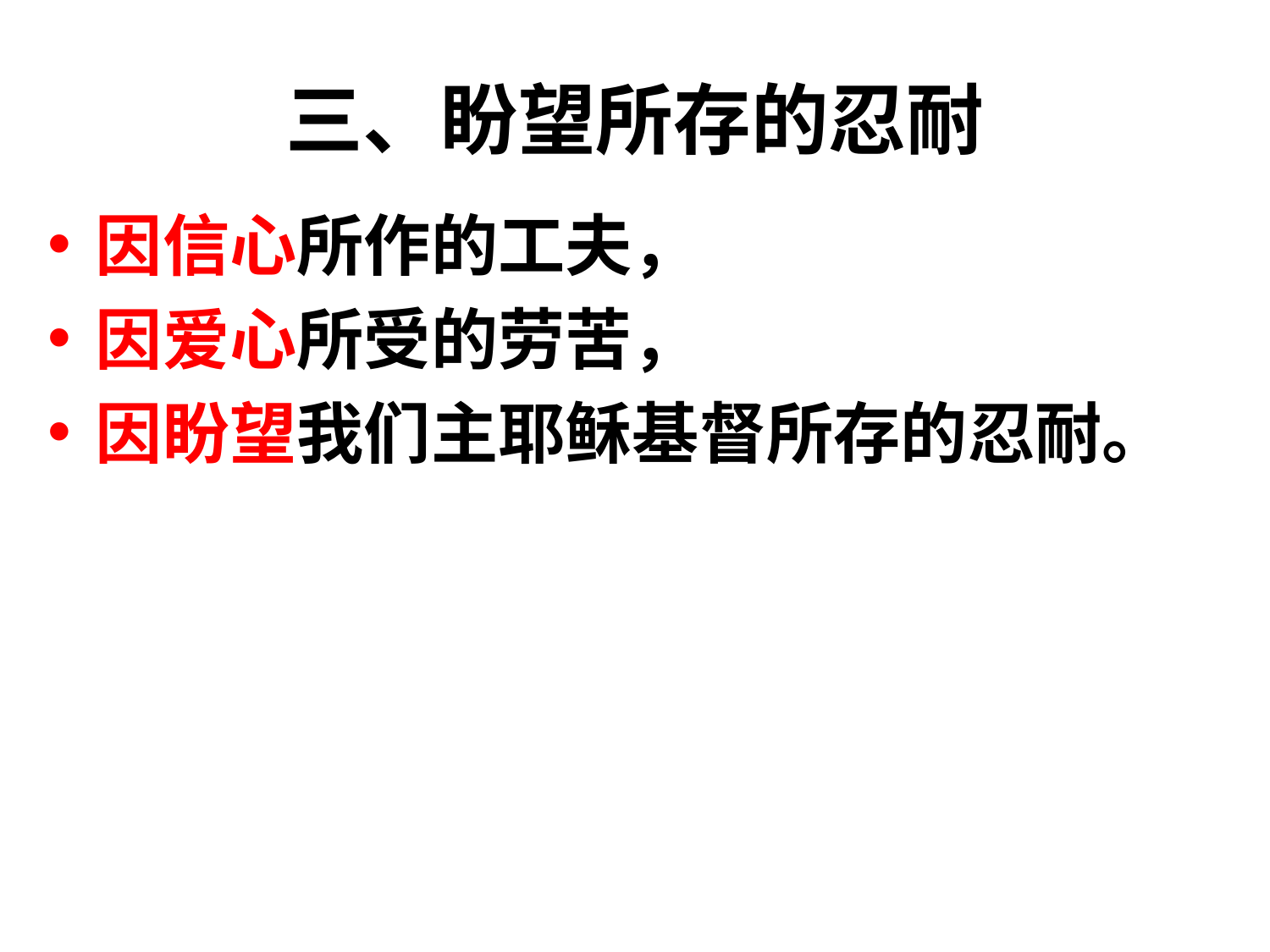

# 三、盼望所存的忍耐
因信心所作的工夫，
因爱心所受的劳苦，
因盼望我们主耶稣基督所存的忍耐。